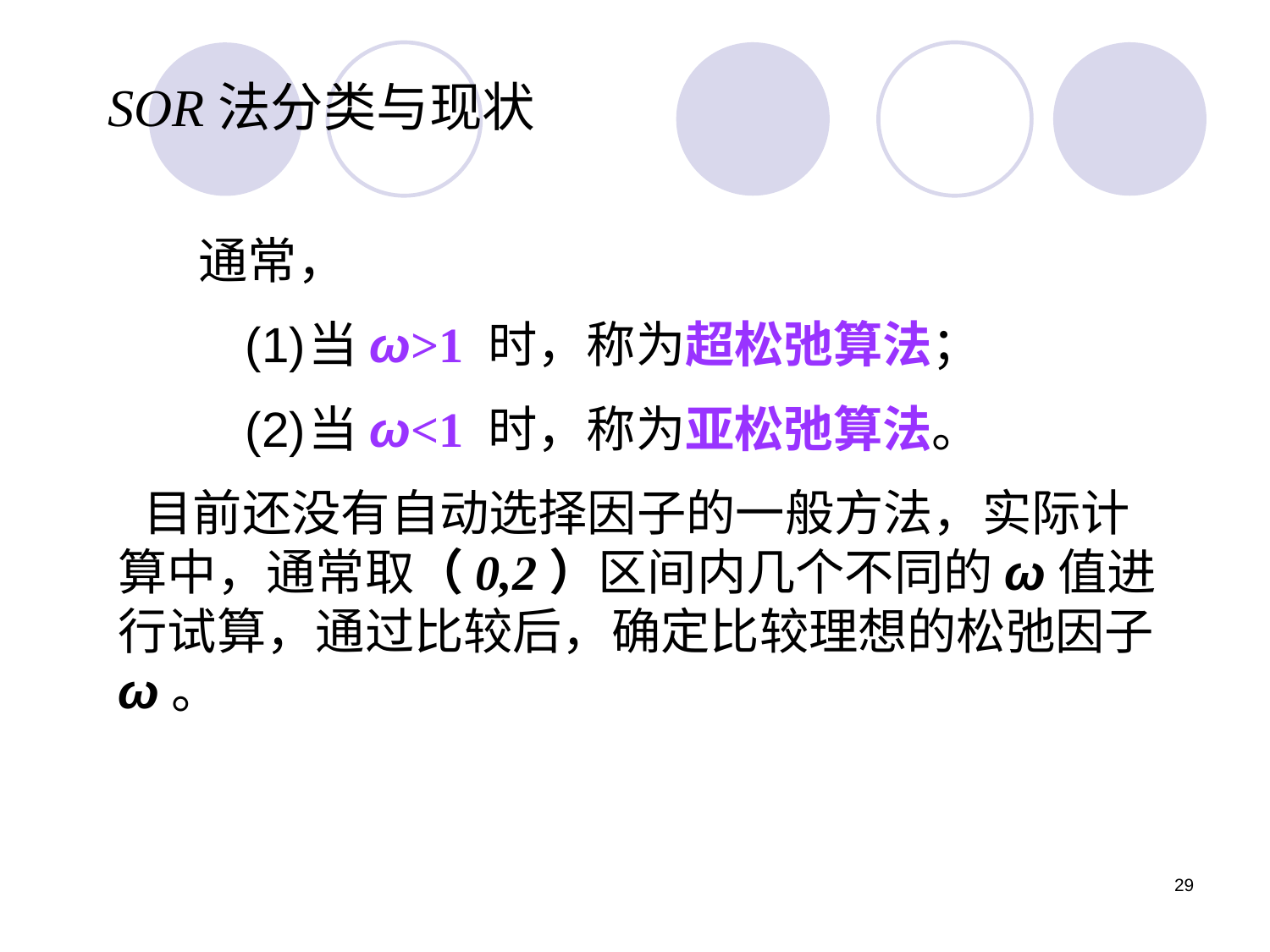

# SOR法分类与现状
            通常，
当ω>1 时，称为超松弛算法；
当ω<1 时，称为亚松弛算法。
       目前还没有自动选择因子的一般方法，实际计算中，通常取（0,2）区间内几个不同的ω值进行试算，通过比较后，确定比较理想的松弛因子ω。
29